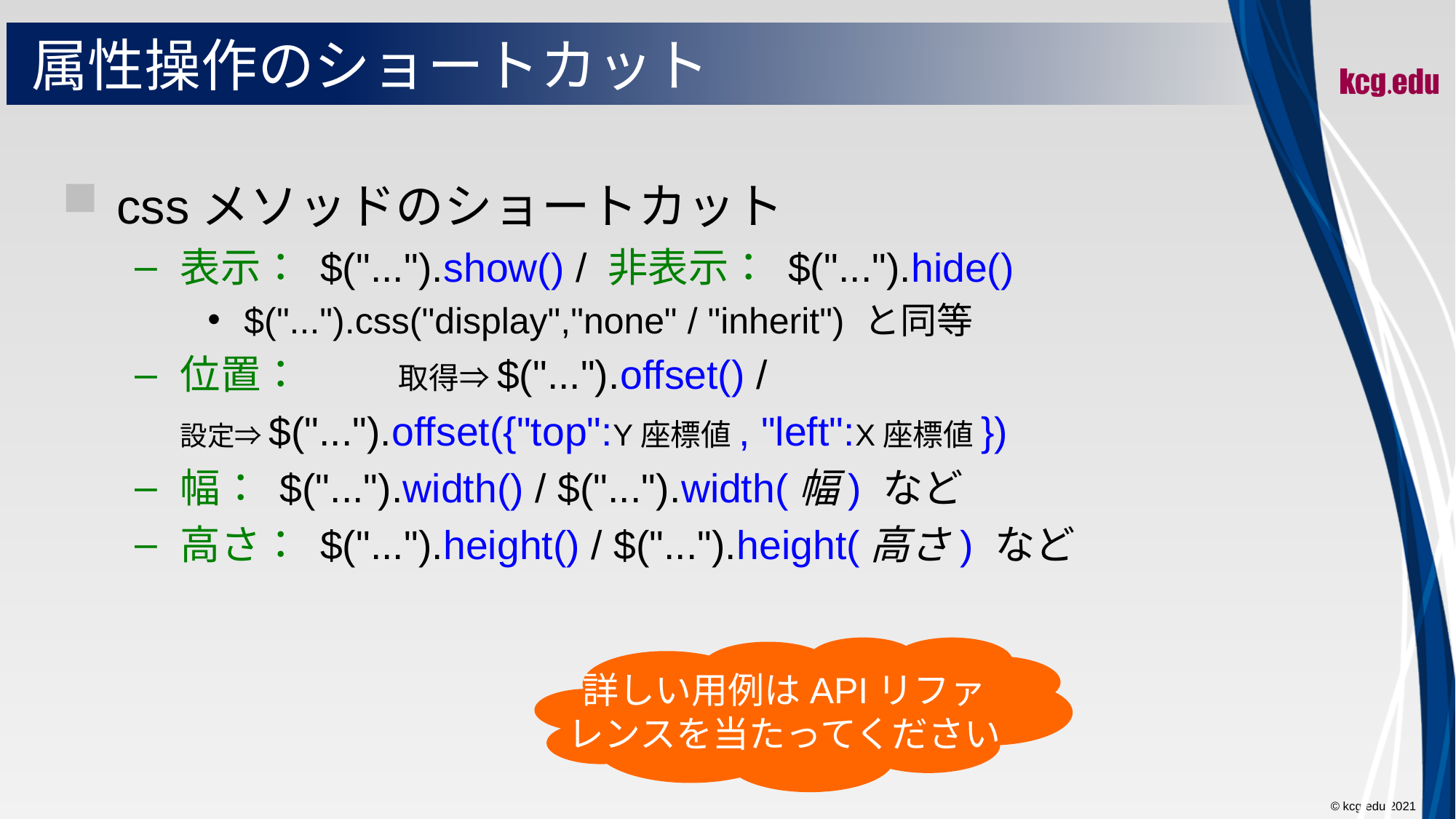

# 属性操作のショートカット
cssメソッドのショートカット
表示： $("...").show() / 非表示： $("...").hide()
$("...").css("display","none" / "inherit") と同等
位置：	取得⇒$("...").offset() /
	設定⇒$("...").offset({"top":Y座標値, "left":X座標値})
幅： $("...").width() / $("...").width(幅) など
高さ： $("...").height() / $("...").height(高さ) など
詳しい用例はAPIリファ
レンスを当たってください